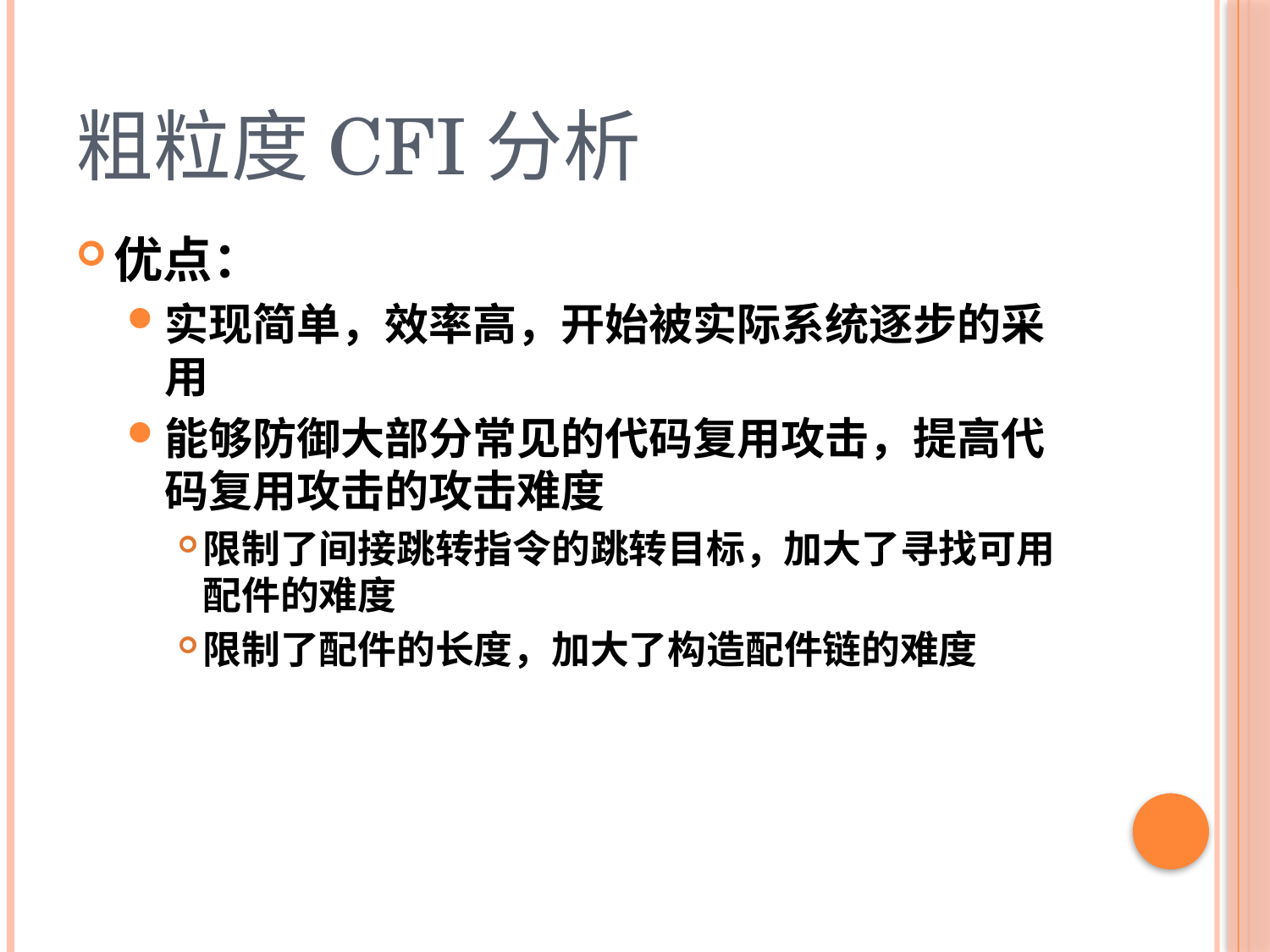

# 粗粒度CFI分析
优点：
实现简单，效率高，开始被实际系统逐步的采用
能够防御大部分常见的代码复用攻击，提高代码复用攻击的攻击难度
限制了间接跳转指令的跳转目标，加大了寻找可用配件的难度
限制了配件的长度，加大了构造配件链的难度